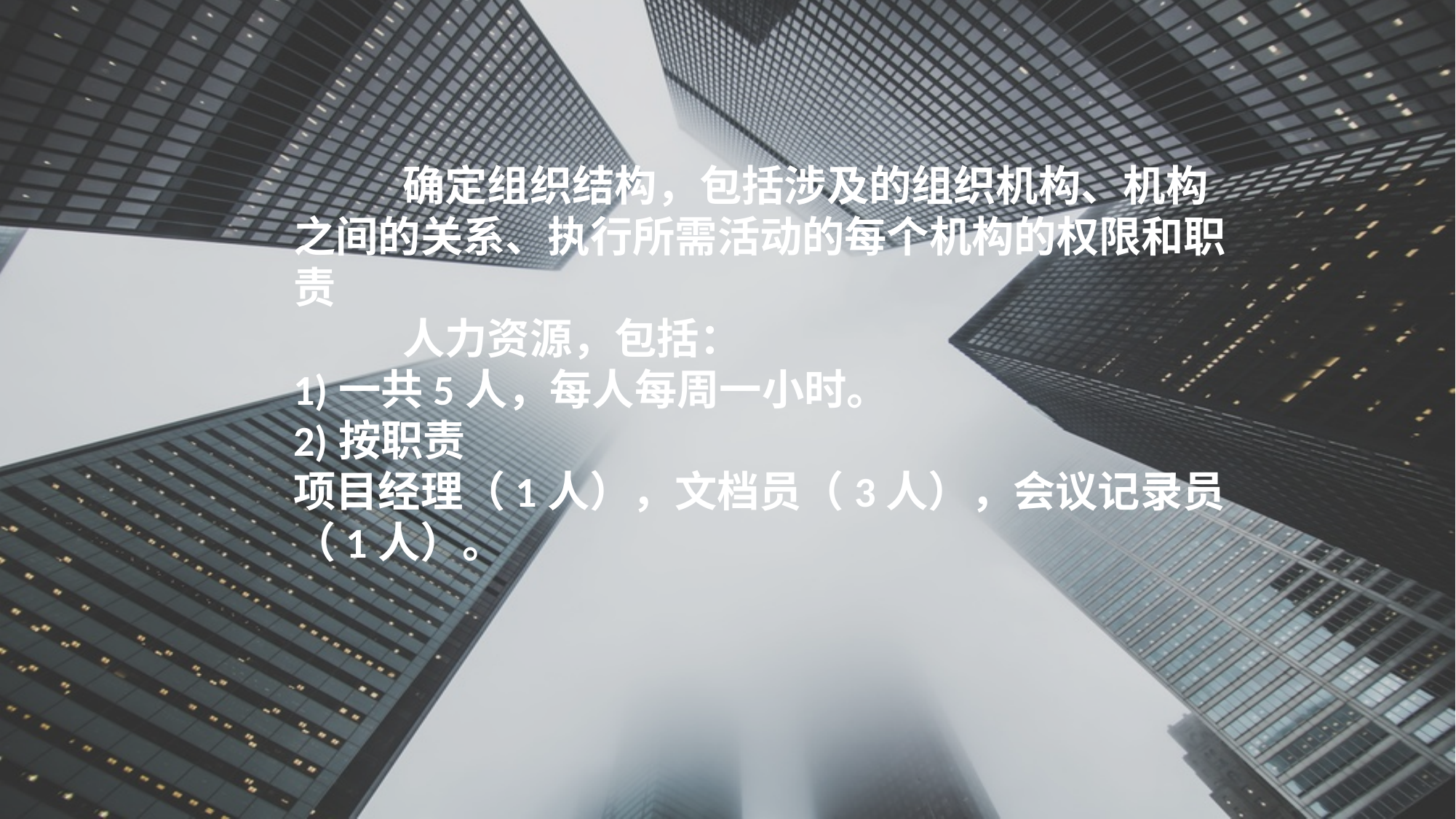

确定组织结构，包括涉及的组织机构、机构之间的关系、执行所需活动的每个机构的权限和职责
	人力资源，包括：
1)一共5人，每人每周一小时。
2)按职责
项目经理（1人），文档员（3人），会议记录员（1人）。